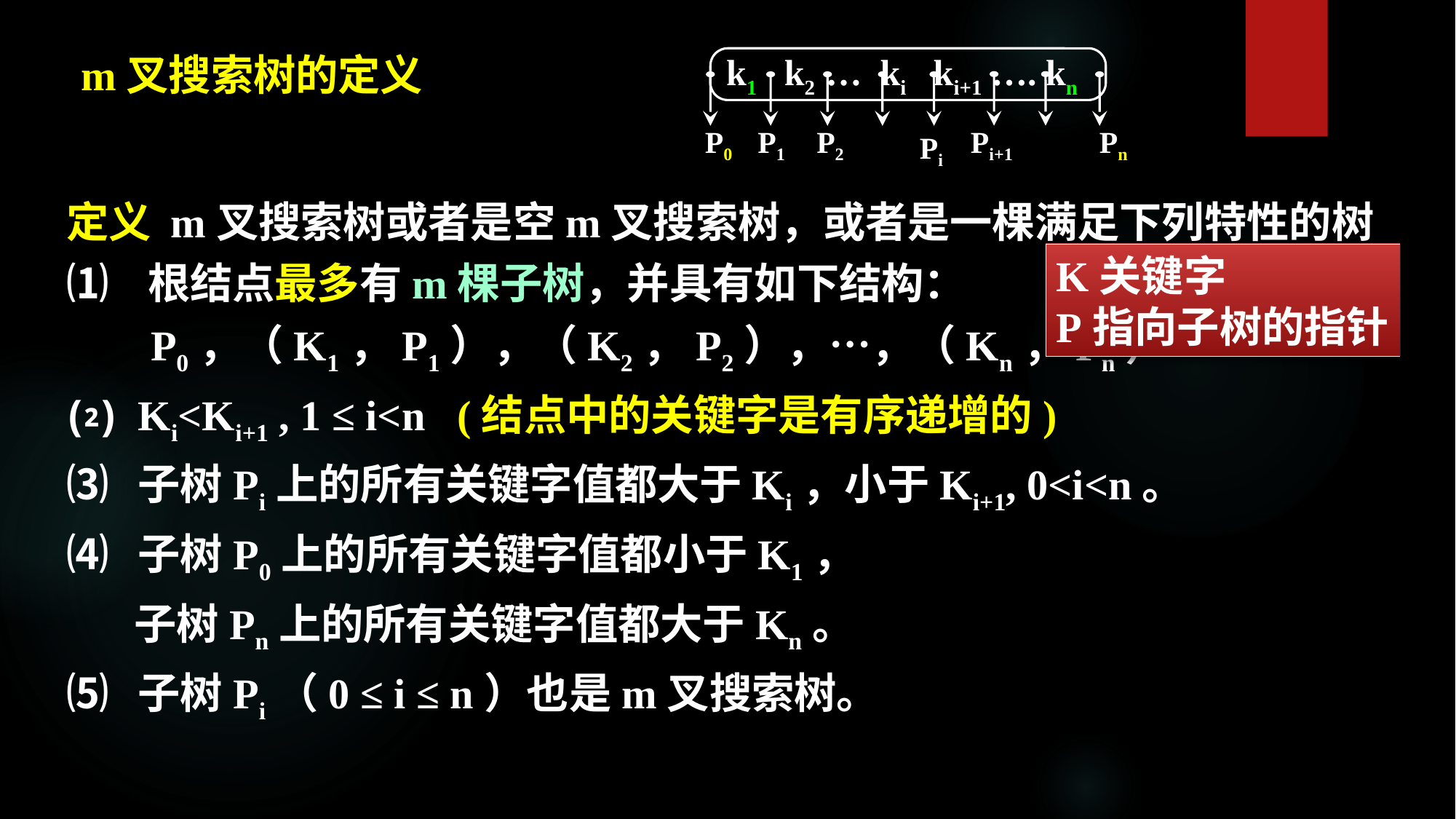

m叉搜索树的定义
k1   k2  …  ki   ki+1 …. kn

Pi+1
Pn
P0
P1
P2
Pi
定义 m叉搜索树或者是空m叉搜索树，或者是一棵满足下列特性的树
⑴   根结点最多有m棵子树，并具有如下结构：
        P0，（K1，P1），（K2，P2），…，（Kn，Pn）
⑵  Ki<Ki+1 , 1 ≤ i<n   (结点中的关键字是有序递增的)
⑶  子树Pi上的所有关键字值都大于Ki，小于Ki+1, 0<i<n。
⑷  子树P0上的所有关键字值都小于K1，
      子树Pn上的所有关键字值都大于Kn。
⑸  子树Pi（0 ≤ i ≤ n）也是m叉搜索树。
K关键字
P指向子树的指针